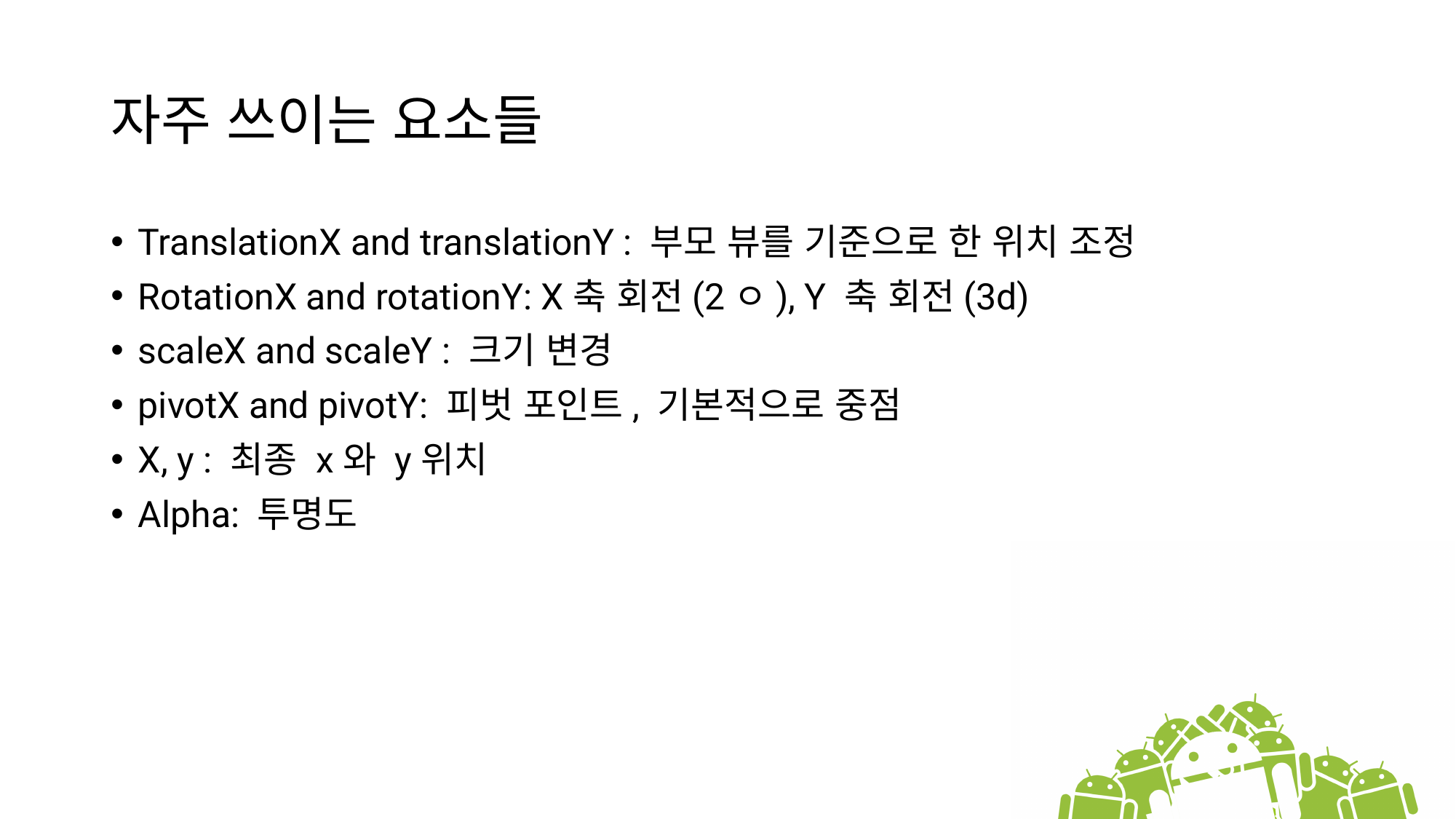

# 자주 쓰이는 요소들
TranslationX and translationY : 부모 뷰를 기준으로 한 위치 조정
RotationX and rotationY: X축 회전(2ㅇ), Y 축 회전(3d)
scaleX and scaleY : 크기 변경
pivotX and pivotY: 피벗 포인트, 기본적으로 중점
X, y : 최종 x와 y위치
Alpha: 투명도